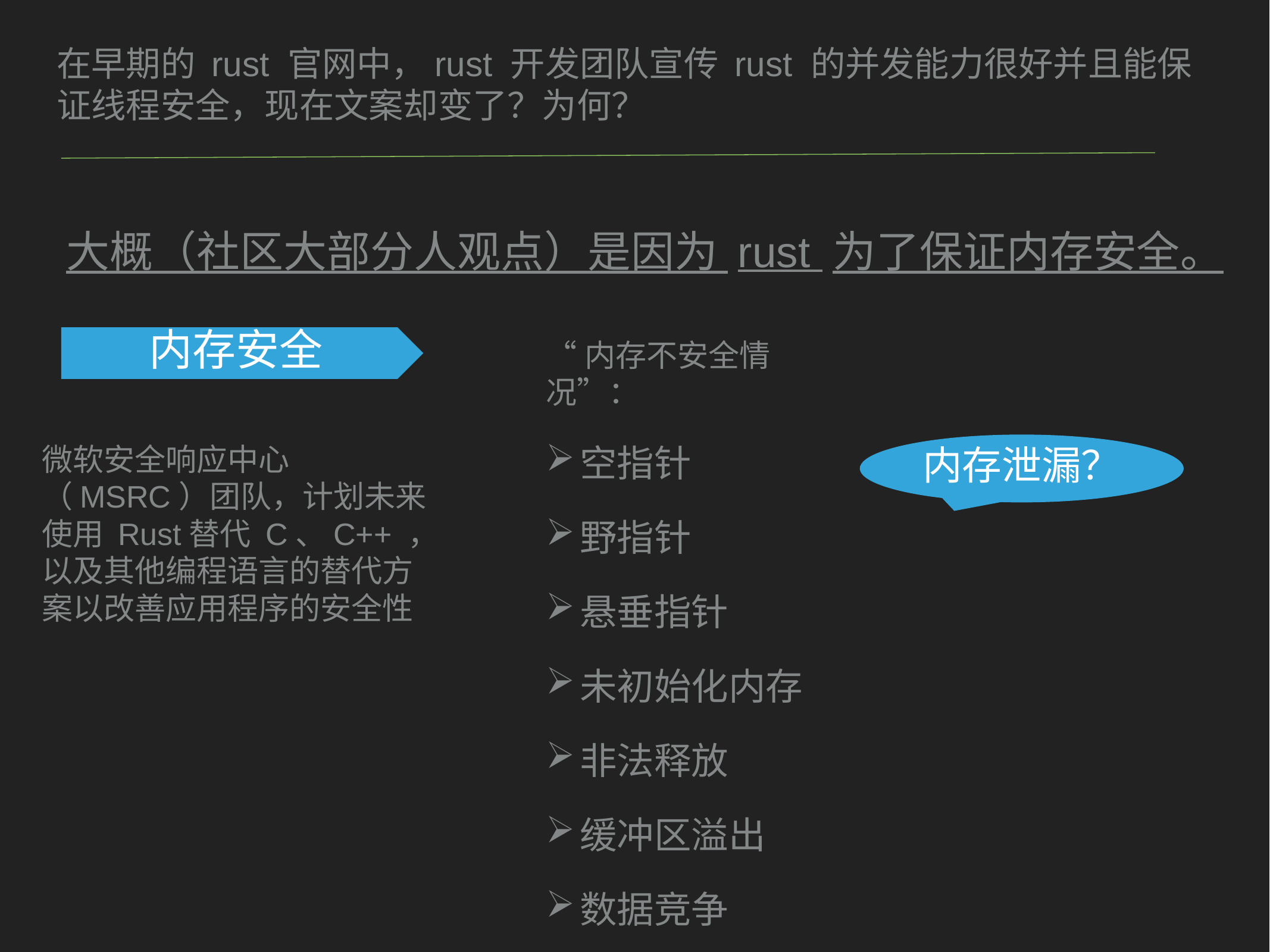

在早期的 rust 官网中，rust 开发团队宣传 rust 的并发能力很好并且能保证线程安全，现在文案却变了？为何？
大概（社区大部分人观点）是因为 rust 为了保证内存安全。
内存安全
“内存不安全情况”：
空指针
野指针
悬垂指针
未初始化内存
非法释放
缓冲区溢出
数据竞争
微软安全响应中心（MSRC）团队，计划未来使用 Rust替代 C、C++ ，以及其他编程语言的替代方案以改善应用程序的安全性
内存泄漏？